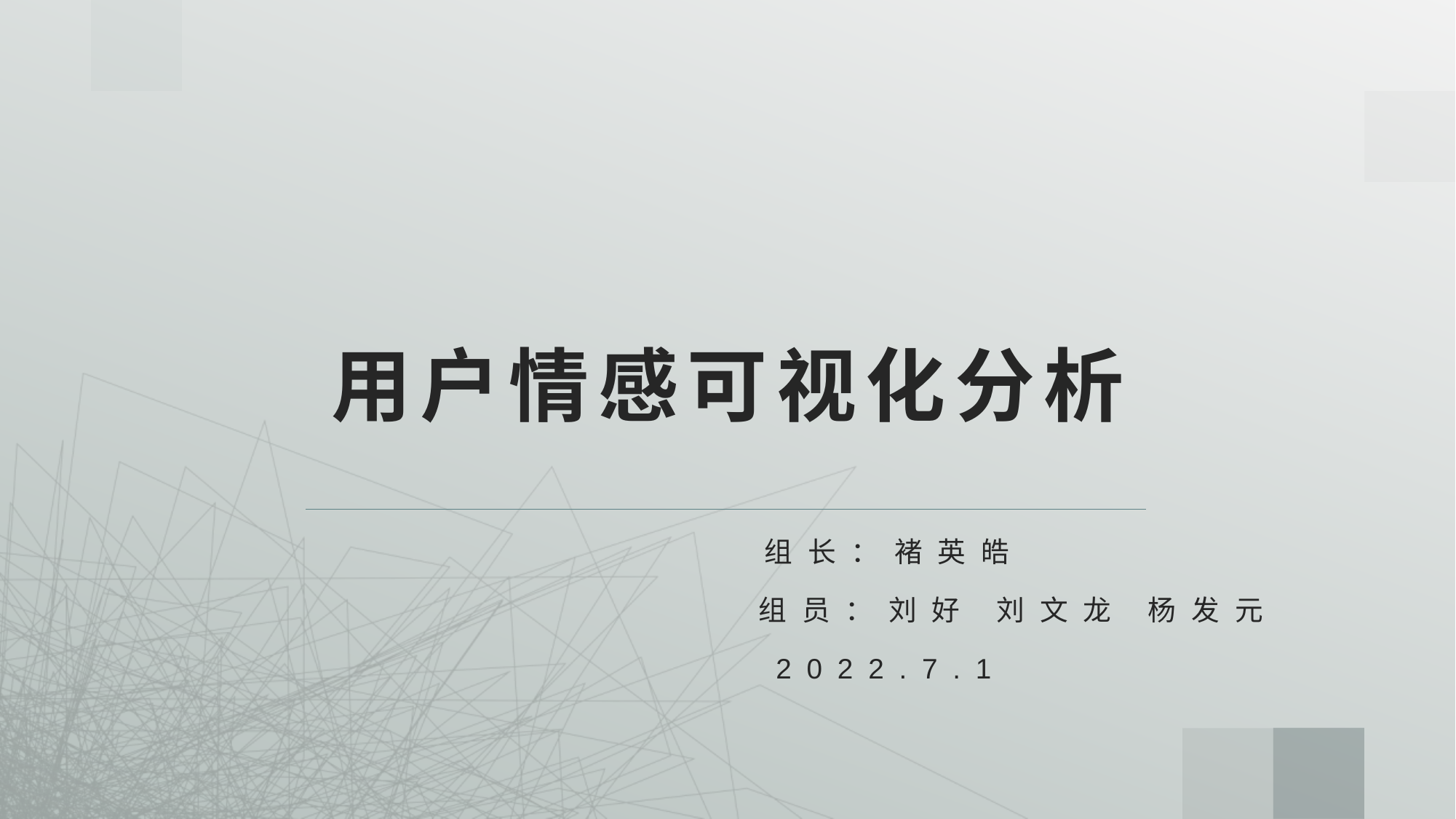

# 用户情感可视化分析

         组长：褚英皓
                   组员：刘好 刘文龙 杨发元
       2022.7.1